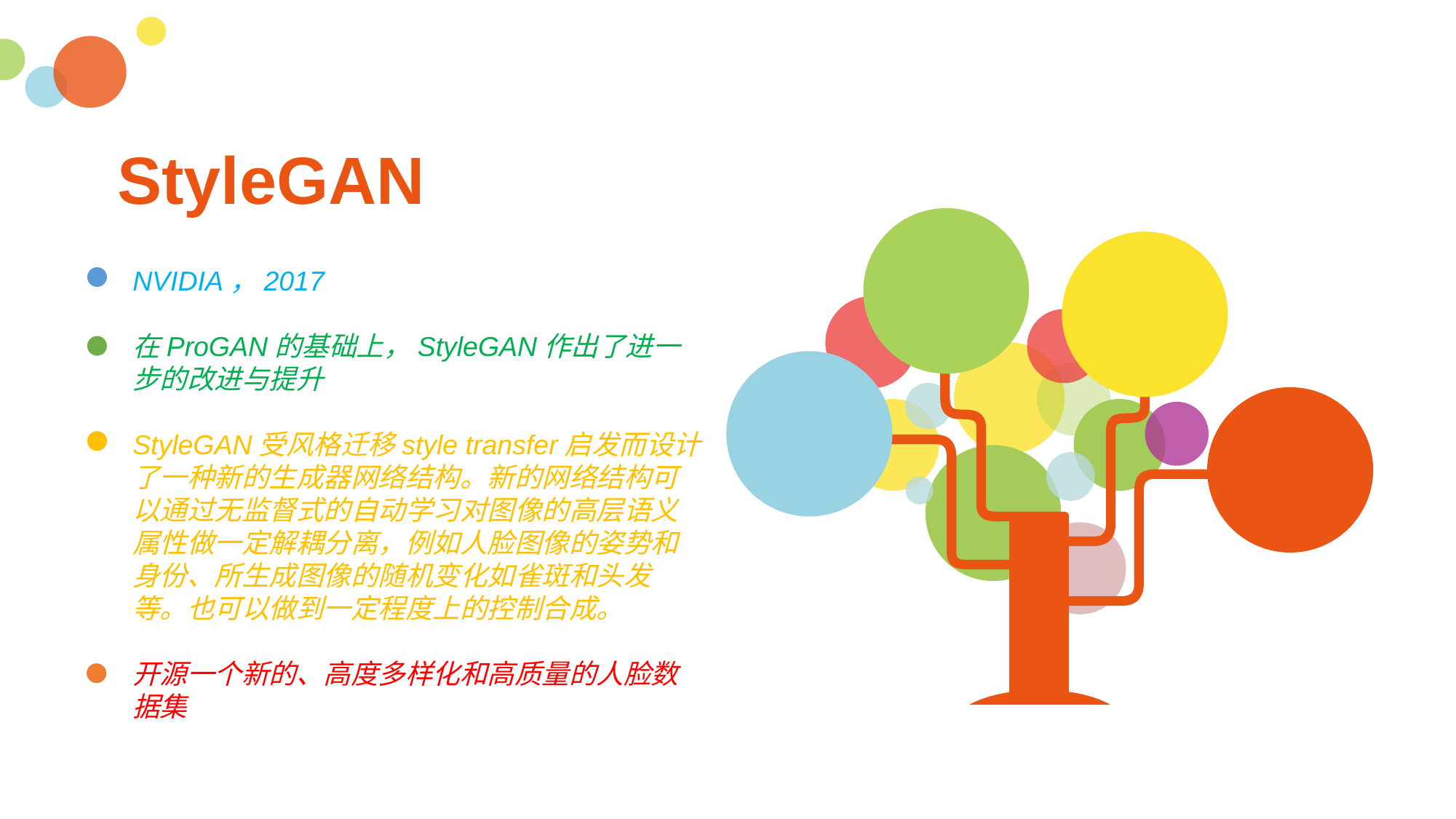

StyleGAN

NVIDIA，2017

在ProGAN的基础上，StyleGAN作出了进一步的改进与提升

StyleGAN受风格迁移style transfer启发而设计了一种新的生成器网络结构。新的网络结构可以通过无监督式的自动学习对图像的高层语义属性做一定解耦分离，例如人脸图像的姿势和身份、所生成图像的随机变化如雀斑和头发等。也可以做到一定程度上的控制合成。

开源一个新的、高度多样化和高质量的人脸数据集